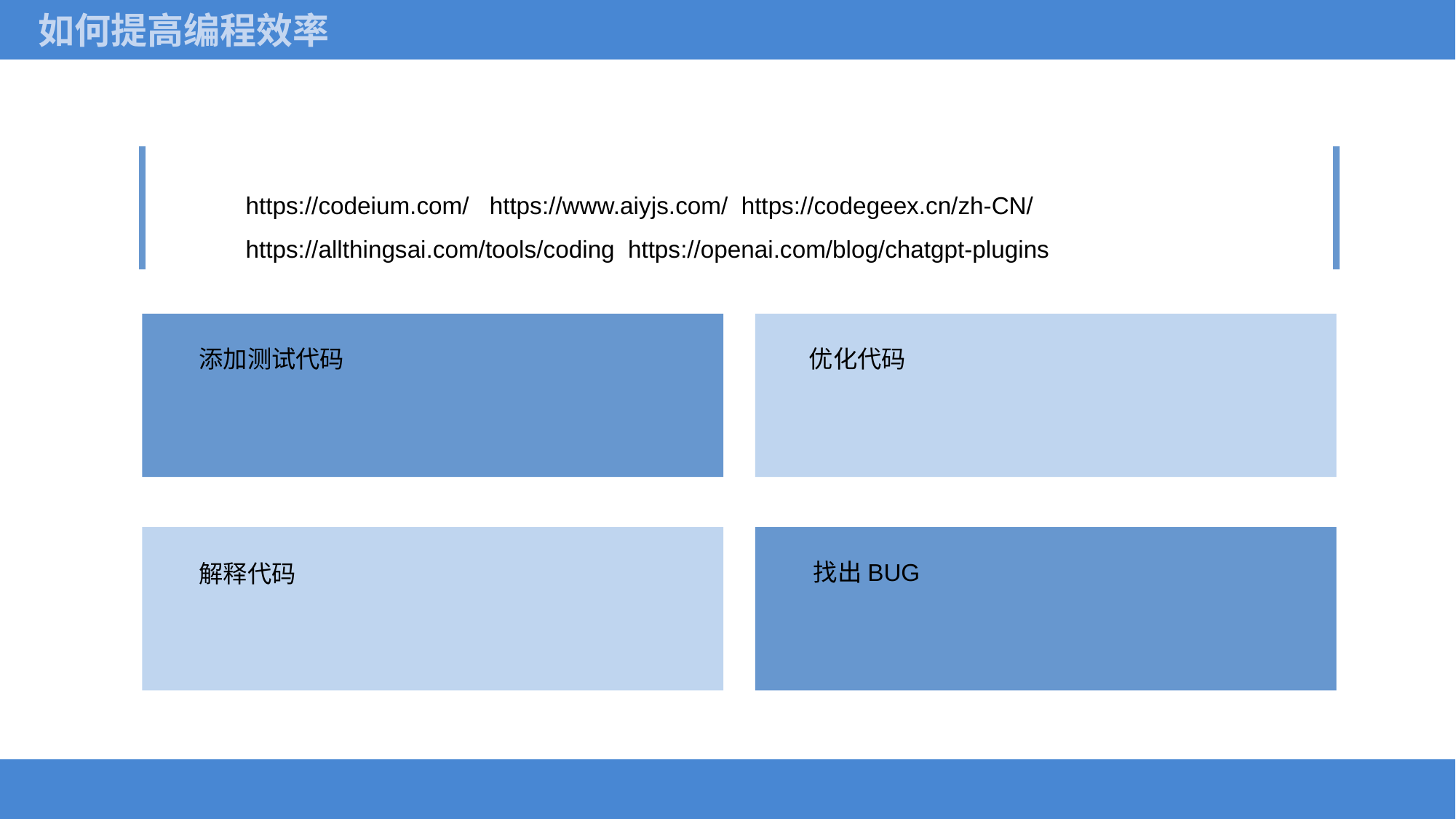

如何提高编程效率
https://codeium.com/   https://www.aiyjs.com/  https://codegeex.cn/zh-CN/
https://allthingsai.com/tools/coding  https://openai.com/blog/chatgpt-plugins

添加测试代码
优化代码

找出BUG
解释代码